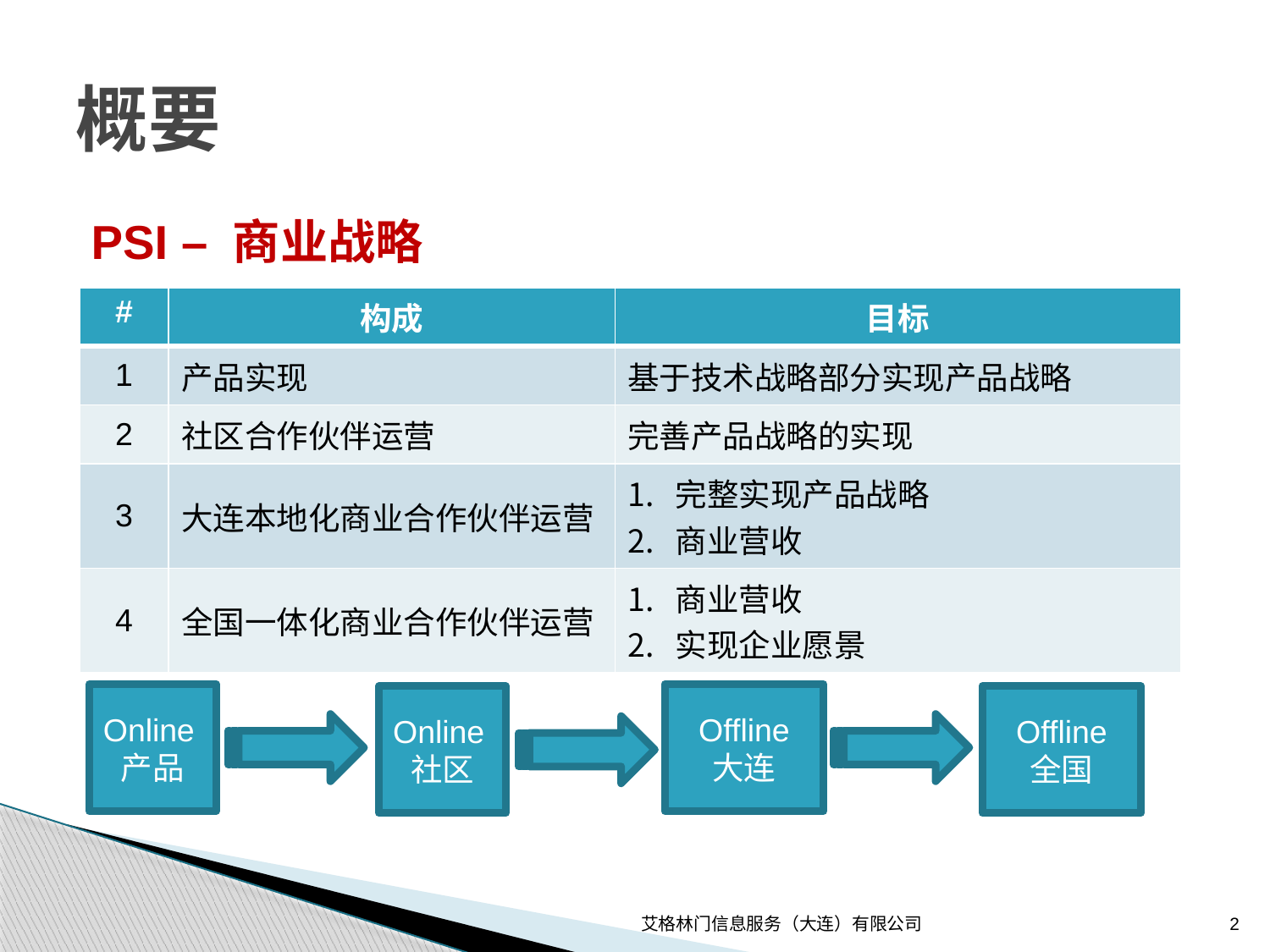

# 概要
PSI – 商业战略

| # | 构成 | 目标 |
| --- | --- | --- |
| 1 | 产品实现 | 基于技术战略部分实现产品战略 |
| 2 | 社区合作伙伴运营 | 完善产品战略的实现 |
| 3 | 大连本地化商业合作伙伴运营 | 完整实现产品战略 商业营收 |
| 4 | 全国一体化商业合作伙伴运营 | 商业营收 实现企业愿景 |
Online产品
Offline
大连
Online社区
Offline
全国

艾格林门信息服务（大连）有限公司
2